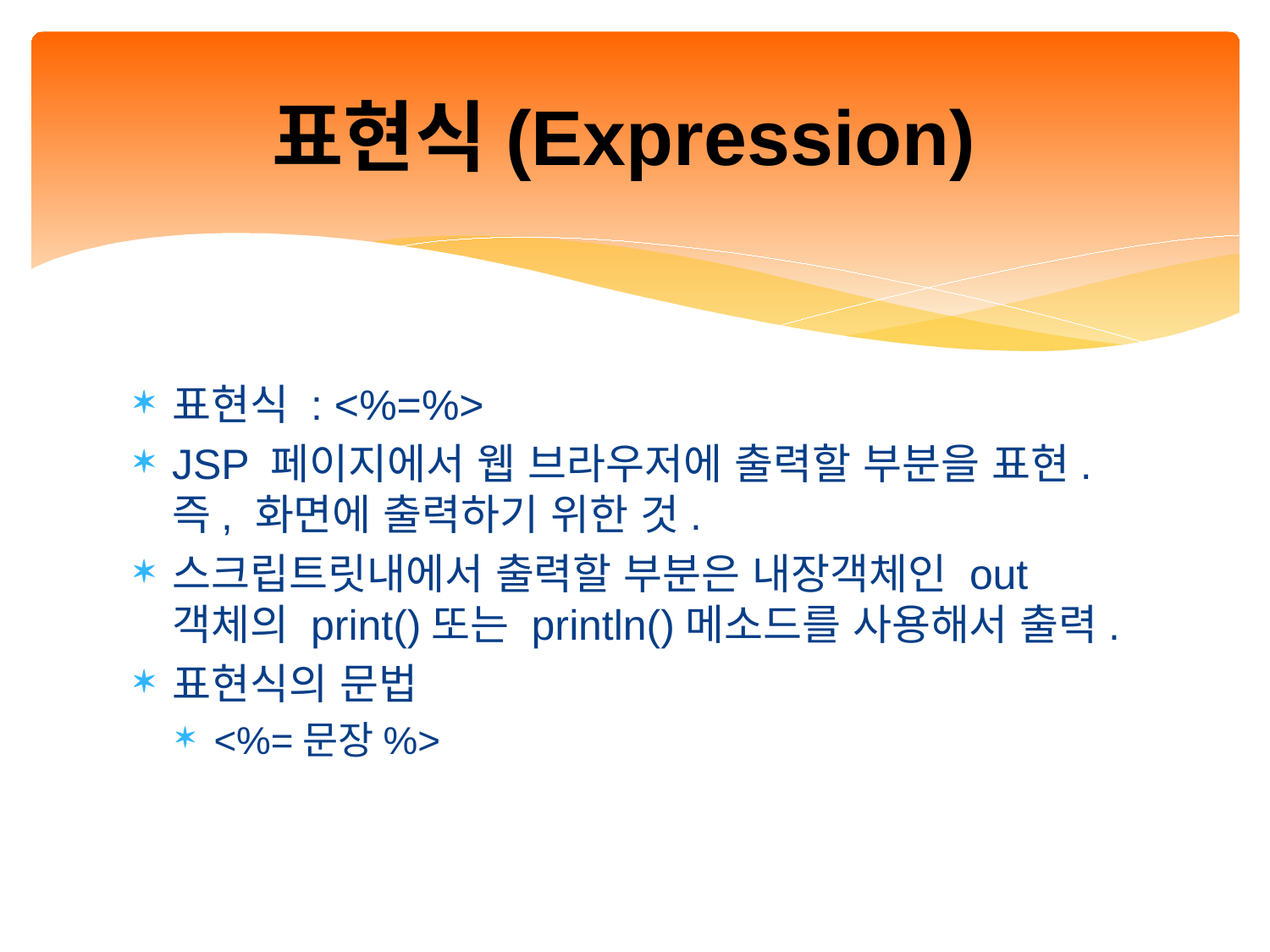

# 표현식(Expression)
표현식 : <%=%>
JSP 페이지에서 웹 브라우저에 출력할 부분을 표현. 즉, 화면에 출력하기 위한 것.
스크립트릿내에서 출력할 부분은 내장객체인 out객체의 print()또는 println()메소드를 사용해서 출력.
표현식의 문법
<%=문장%>